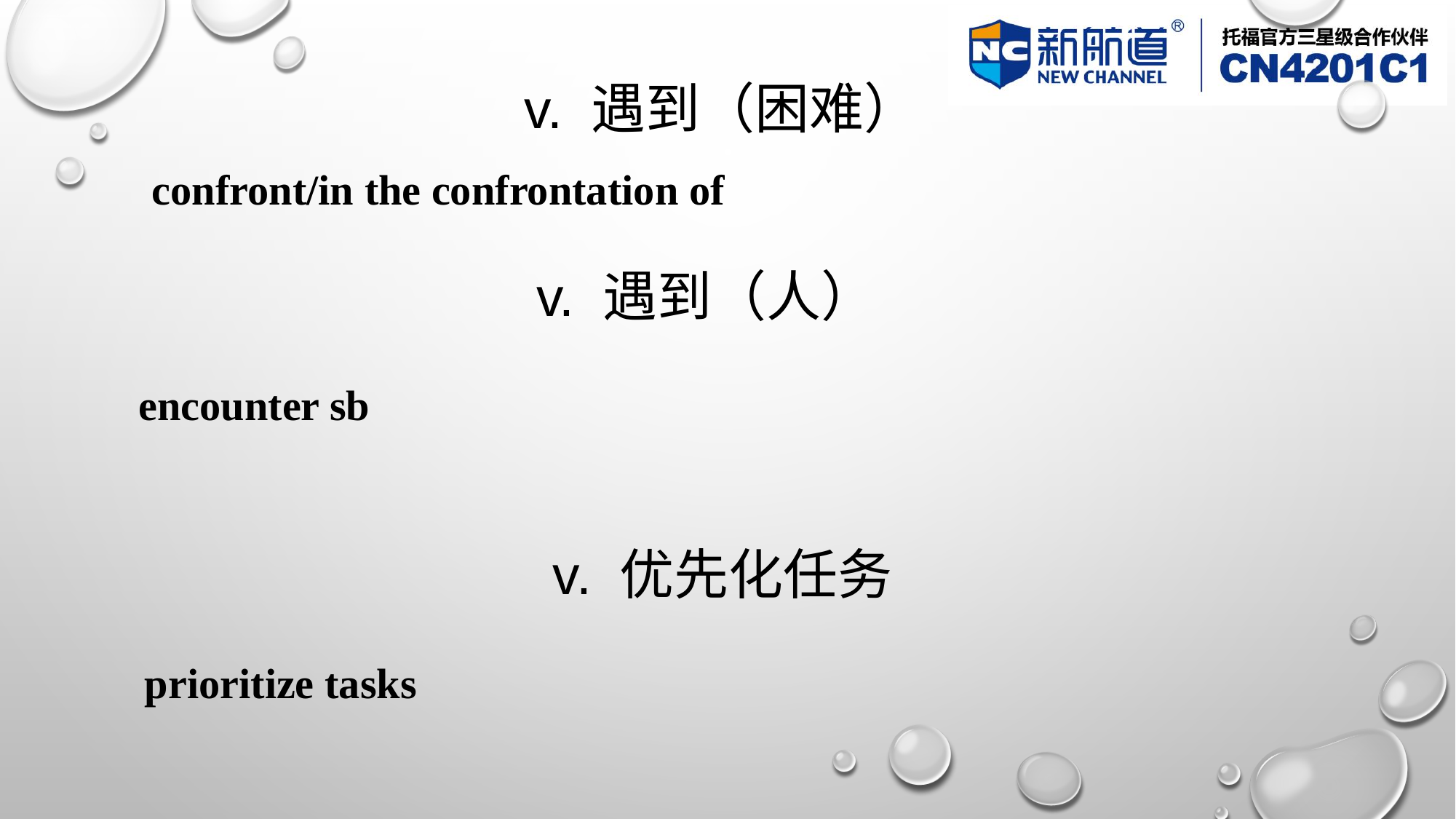

# v. 遇到（困难）
 confront/in the confrontation of
v. 遇到（人）
encounter sb
v. 优先化任务
prioritize tasks